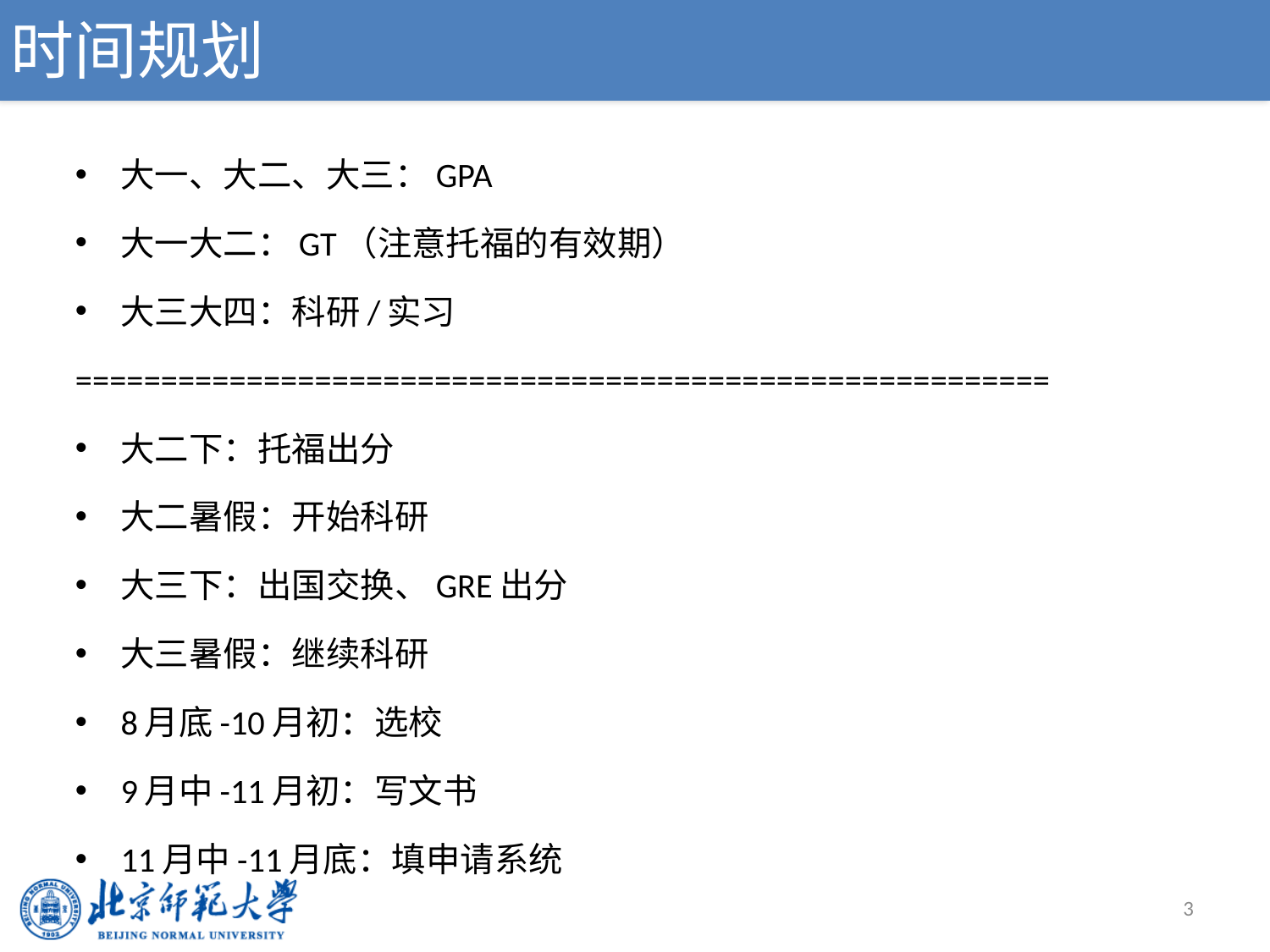

# 时间规划
大一、大二、大三：GPA
大一大二：GT（注意托福的有效期）
大三大四：科研/实习
=========================================================
大二下：托福出分
大二暑假：开始科研
大三下：出国交换、GRE出分
大三暑假：继续科研
8月底-10月初：选校
9月中-11月初：写文书
11月中-11月底：填申请系统
3